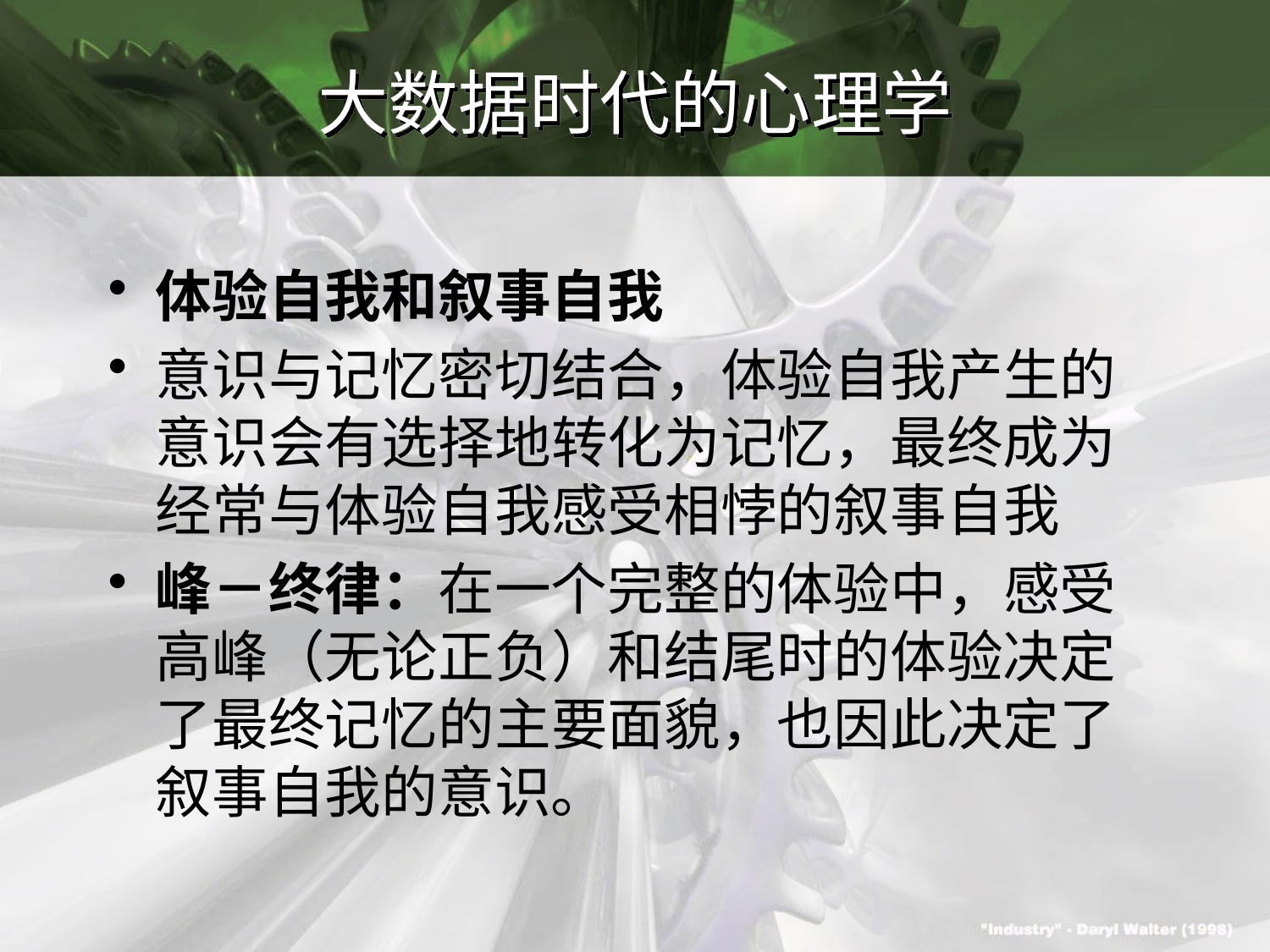

# 大数据时代的心理学
体验自我和叙事自我
意识与记忆密切结合，体验自我产生的意识会有选择地转化为记忆，最终成为经常与体验自我感受相悖的叙事自我
峰－终律：在一个完整的体验中，感受高峰（无论正负）和结尾时的体验决定了最终记忆的主要面貌，也因此决定了叙事自我的意识。